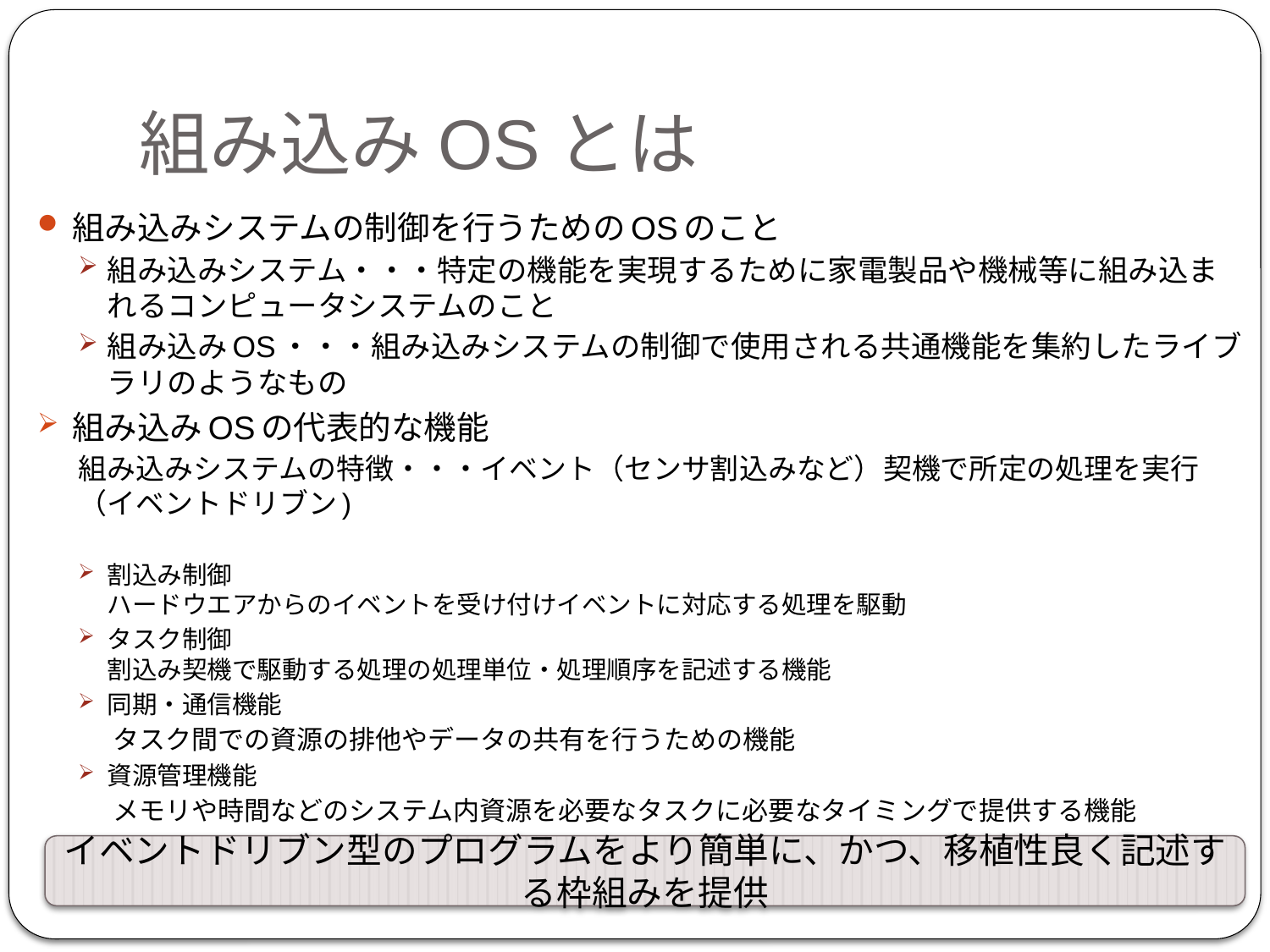

# 組み込みOSとは
組み込みシステムの制御を行うためのOSのこと
組み込みシステム・・・特定の機能を実現するために家電製品や機械等に組み込まれるコンピュータシステムのこと
組み込みOS・・・組み込みシステムの制御で使用される共通機能を集約したライブラリのようなもの
組み込みOSの代表的な機能
組み込みシステムの特徴・・・イベント（センサ割込みなど）契機で所定の処理を実行（イベントドリブン)
割込み制御
ハードウエアからのイベントを受け付けイベントに対応する処理を駆動
タスク制御
割込み契機で駆動する処理の処理単位・処理順序を記述する機能
同期・通信機能
タスク間での資源の排他やデータの共有を行うための機能
資源管理機能
メモリや時間などのシステム内資源を必要なタスクに必要なタイミングで提供する機能

イベントドリブン型のプログラムをより簡単に、かつ、移植性良く記述する枠組みを提供